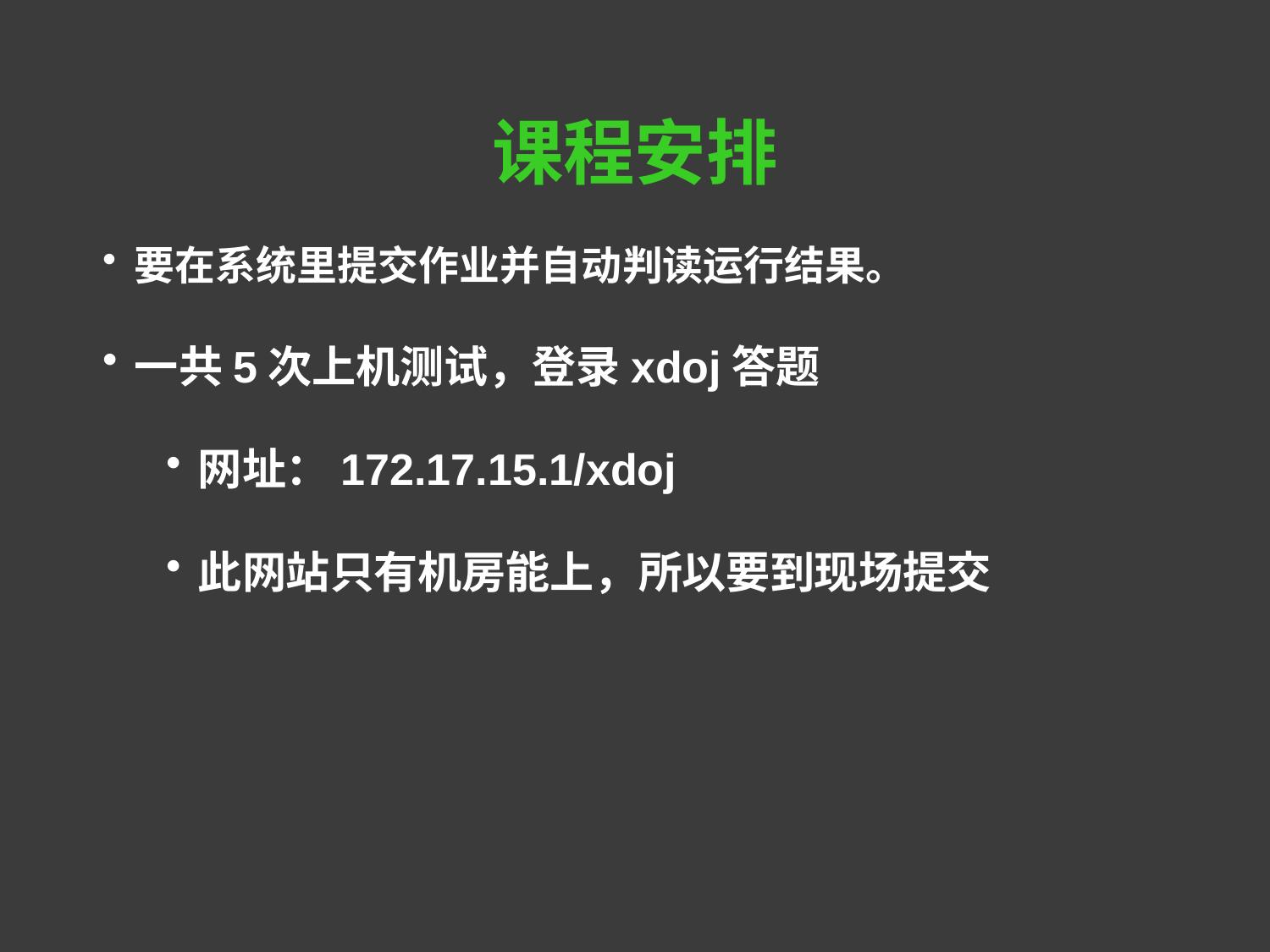

课程安排
要在系统里提交作业并自动判读运行结果。
一共5次上机测试，登录xdoj答题
网址：172.17.15.1/xdoj
此网站只有机房能上，所以要到现场提交